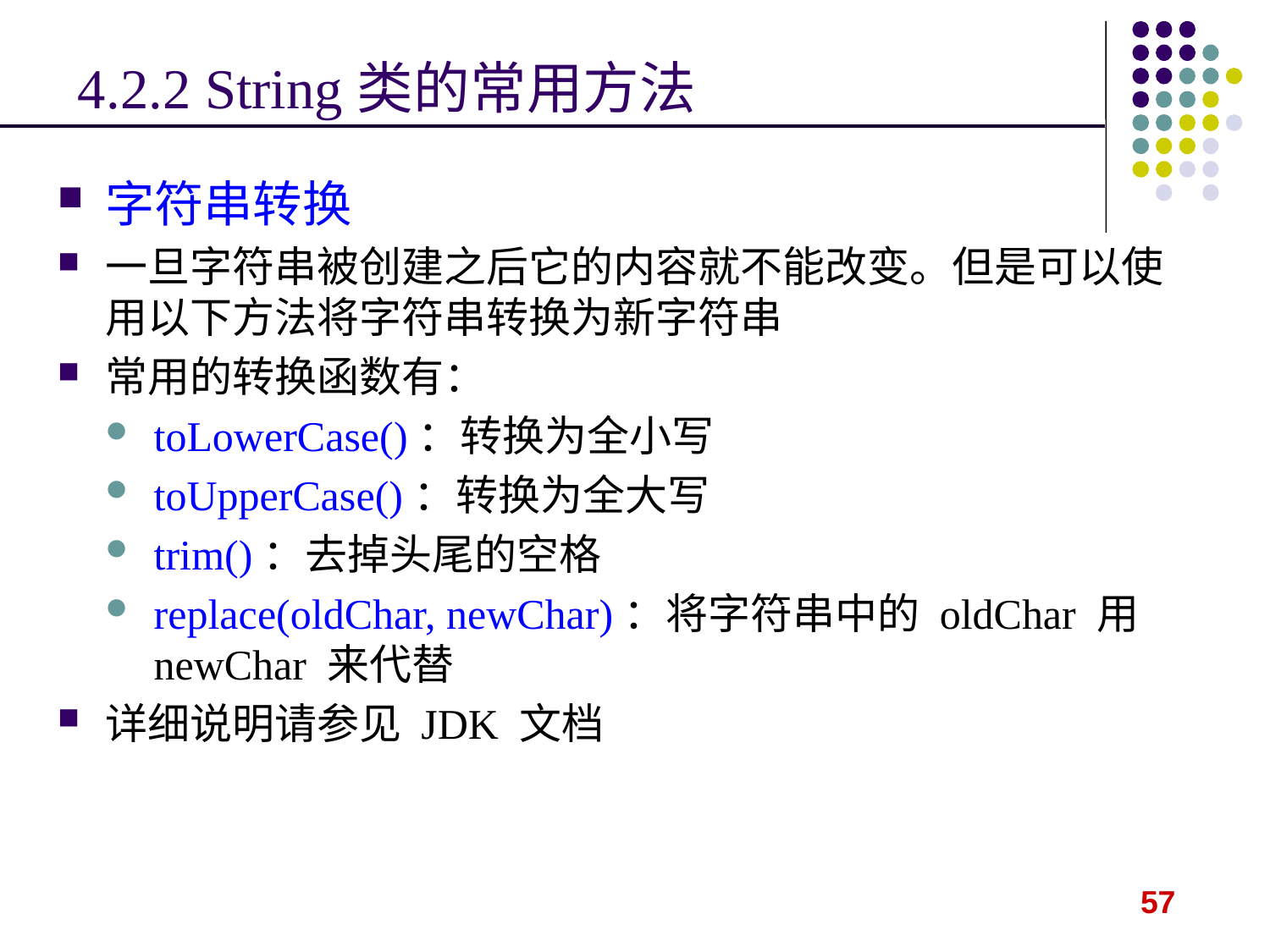

4.2.2 String类的常用方法
字符串转换
一旦字符串被创建之后它的内容就不能改变。但是可以使用以下方法将字符串转换为新字符串
常用的转换函数有：
toLowerCase()：转换为全小写
toUpperCase()：转换为全大写
trim()：去掉头尾的空格
replace(oldChar, newChar)：将字符串中的 oldChar 用 newChar 来代替
详细说明请参见 JDK 文档